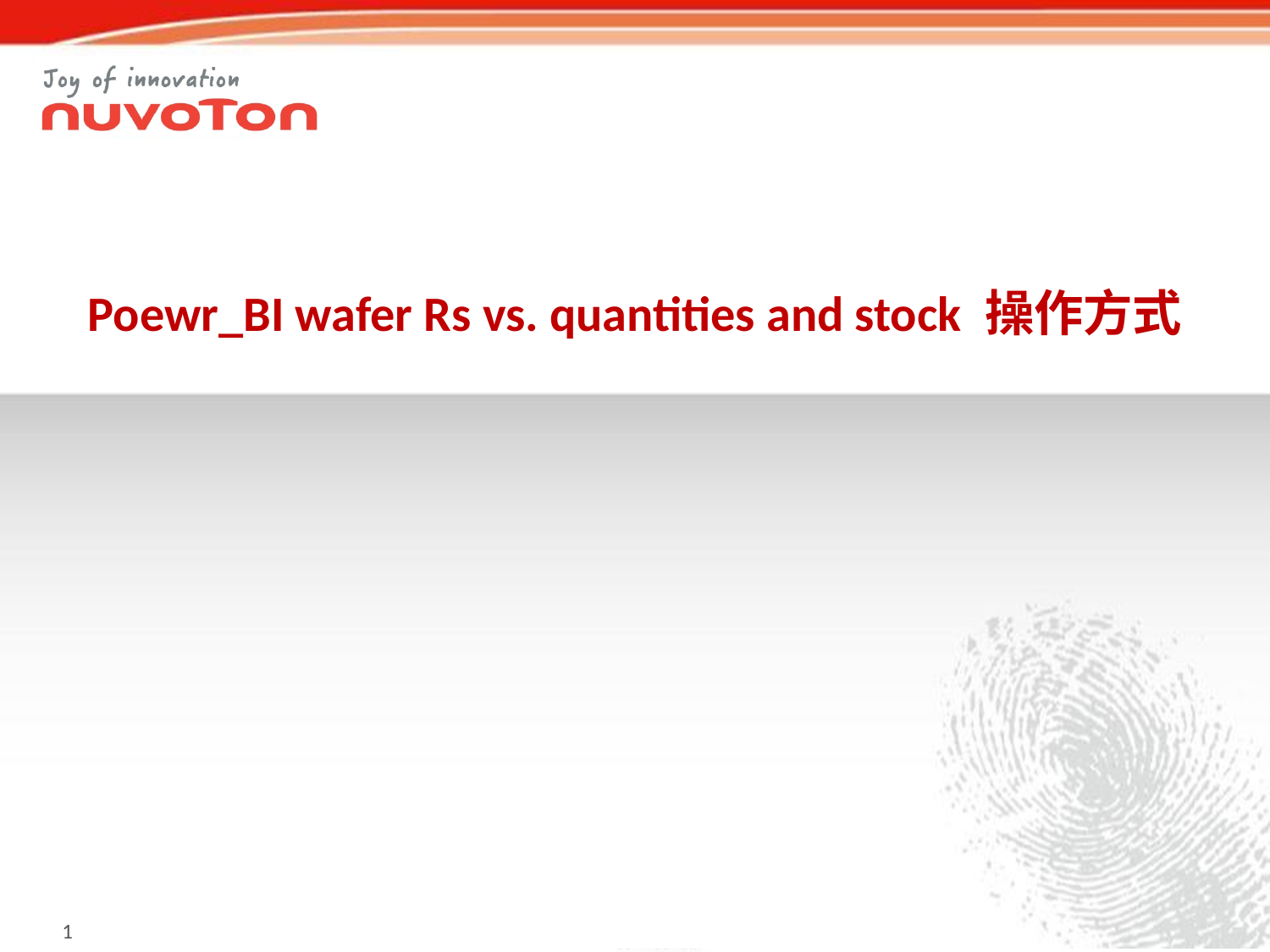

Poewr_BI wafer Rs vs. quantities and stock 操作方式
1